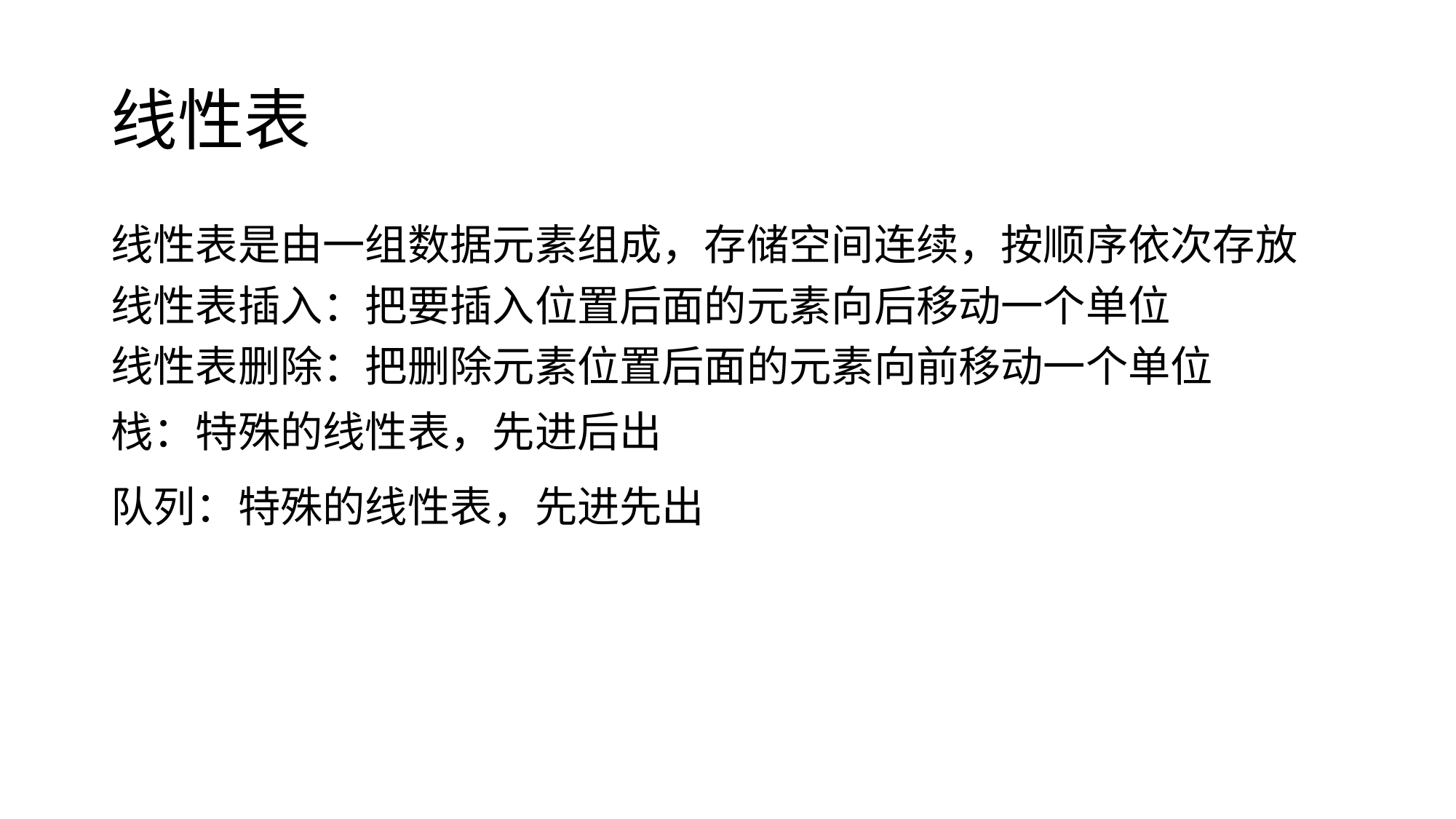

# 线性表
线性表是由一组数据元素组成，存储空间连续，按顺序依次存放
线性表插入：把要插入位置后面的元素向后移动一个单位
线性表删除：把删除元素位置后面的元素向前移动一个单位
栈：特殊的线性表，先进后出
队列：特殊的线性表，先进先出